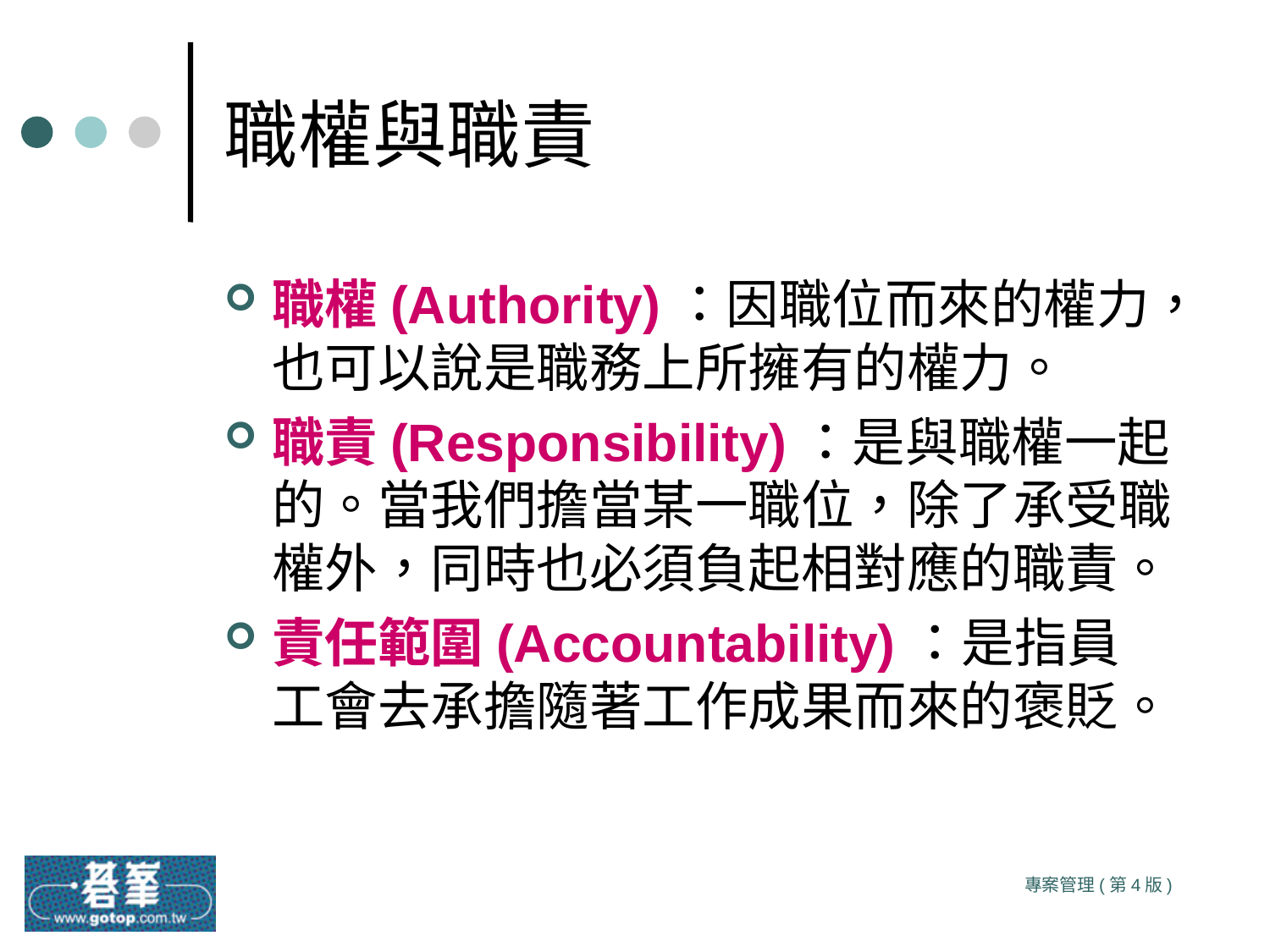

# 職權與職責
職權(Authority)：因職位而來的權力，也可以說是職務上所擁有的權力。
職責(Responsibility)：是與職權一起的。當我們擔當某一職位，除了承受職權外，同時也必須負起相對應的職責。
責任範圍(Accountability)：是指員工會去承擔隨著工作成果而來的褒貶。
專案管理(第4版)